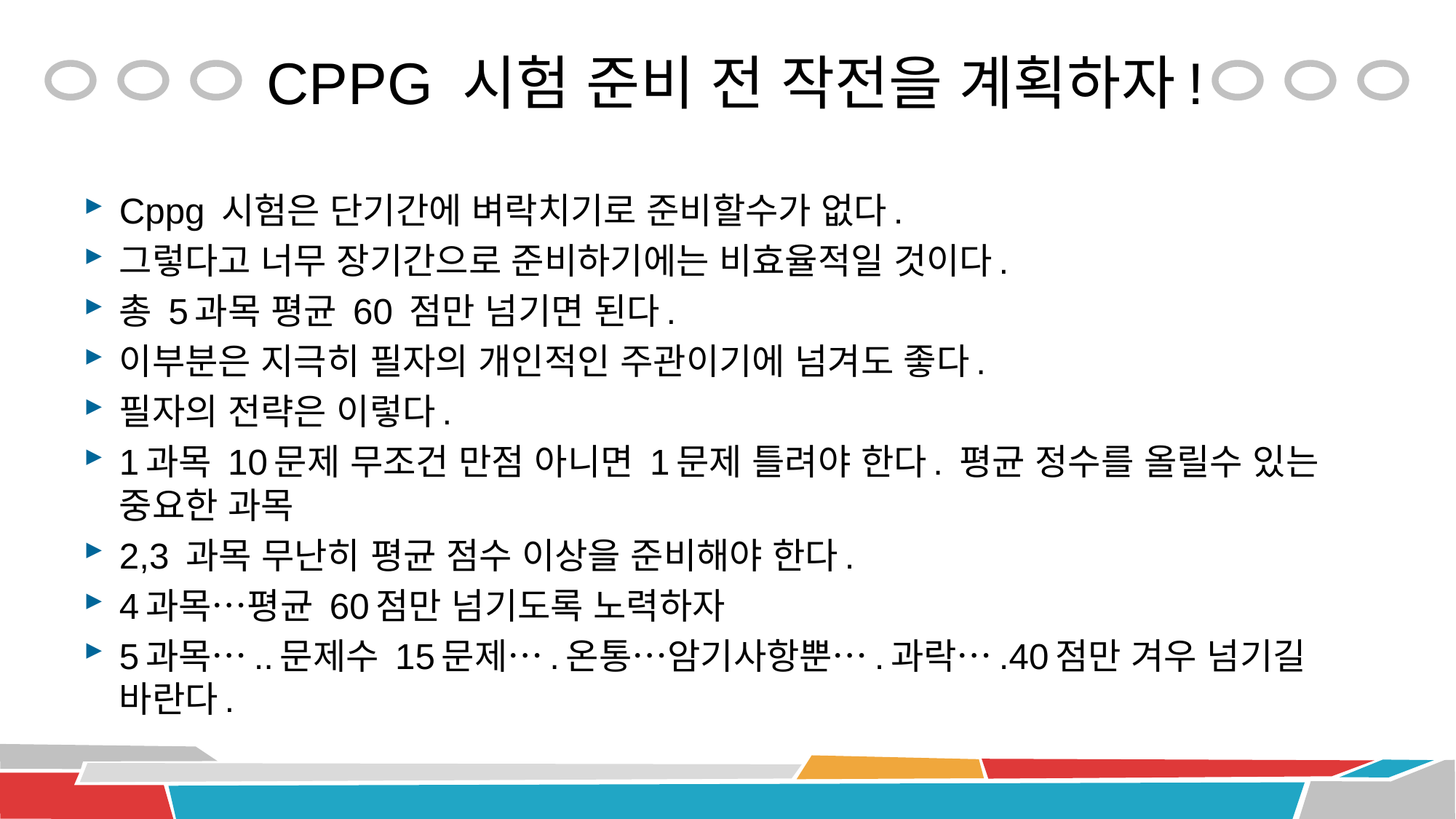

# CPPG 시험 준비 전 작전을 계획하자!
Cppg 시험은 단기간에 벼락치기로 준비할수가 없다.
그렇다고 너무 장기간으로 준비하기에는 비효율적일 것이다.
총 5과목 평균 60 점만 넘기면 된다.
이부분은 지극히 필자의 개인적인 주관이기에 넘겨도 좋다.
필자의 전략은 이렇다.
1과목 10문제 무조건 만점 아니면 1문제 틀려야 한다. 평균 정수를 올릴수 있는 중요한 과목
2,3 과목 무난히 평균 점수 이상을 준비해야 한다.
4과목…평균 60점만 넘기도록 노력하자
5과목…..문제수 15문제….온통…암기사항뿐….과락….40점만 겨우 넘기길 바란다.